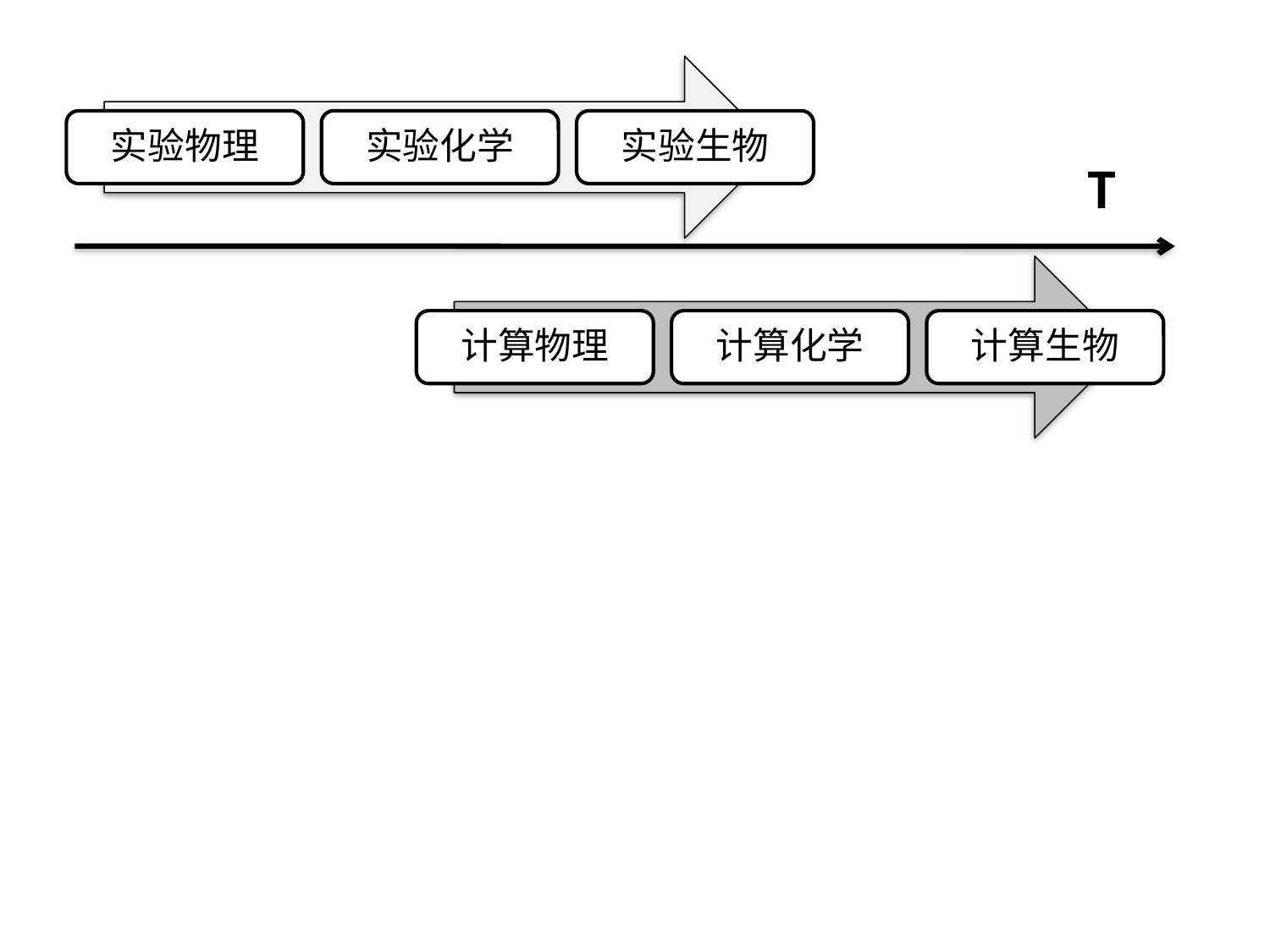

实验物理
实验化学
实验生物
T
计算物理
计算化学
计算生物